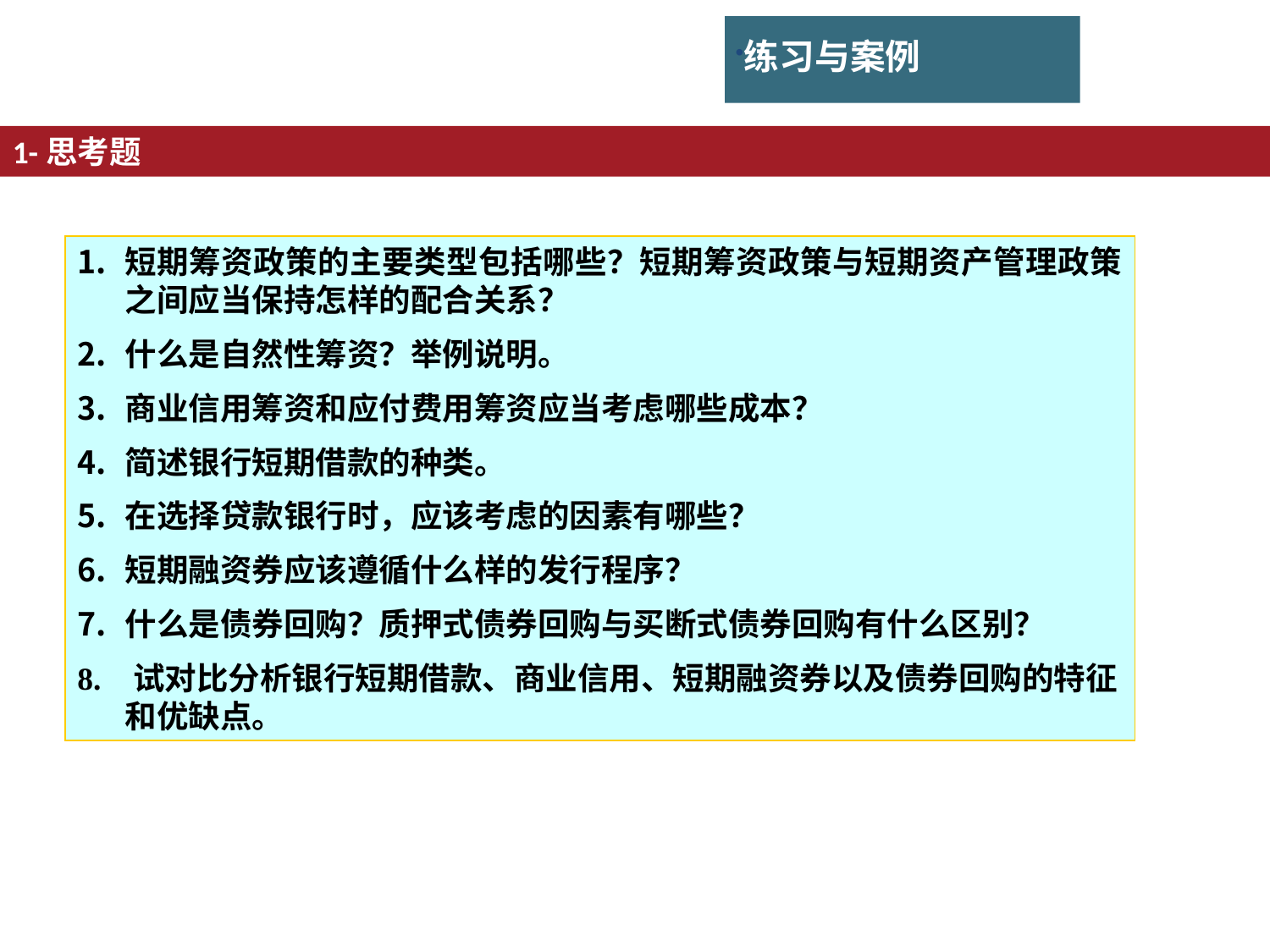

练习与案例
1-思考题
短期筹资政策的主要类型包括哪些？短期筹资政策与短期资产管理政策之间应当保持怎样的配合关系？
什么是自然性筹资？举例说明。
商业信用筹资和应付费用筹资应当考虑哪些成本？
简述银行短期借款的种类。
在选择贷款银行时，应该考虑的因素有哪些？
短期融资券应该遵循什么样的发行程序？
什么是债券回购？质押式债券回购与买断式债券回购有什么区别？
8.   试对比分析银行短期借款、商业信用、短期融资券以及债券回购的特征和优缺点。